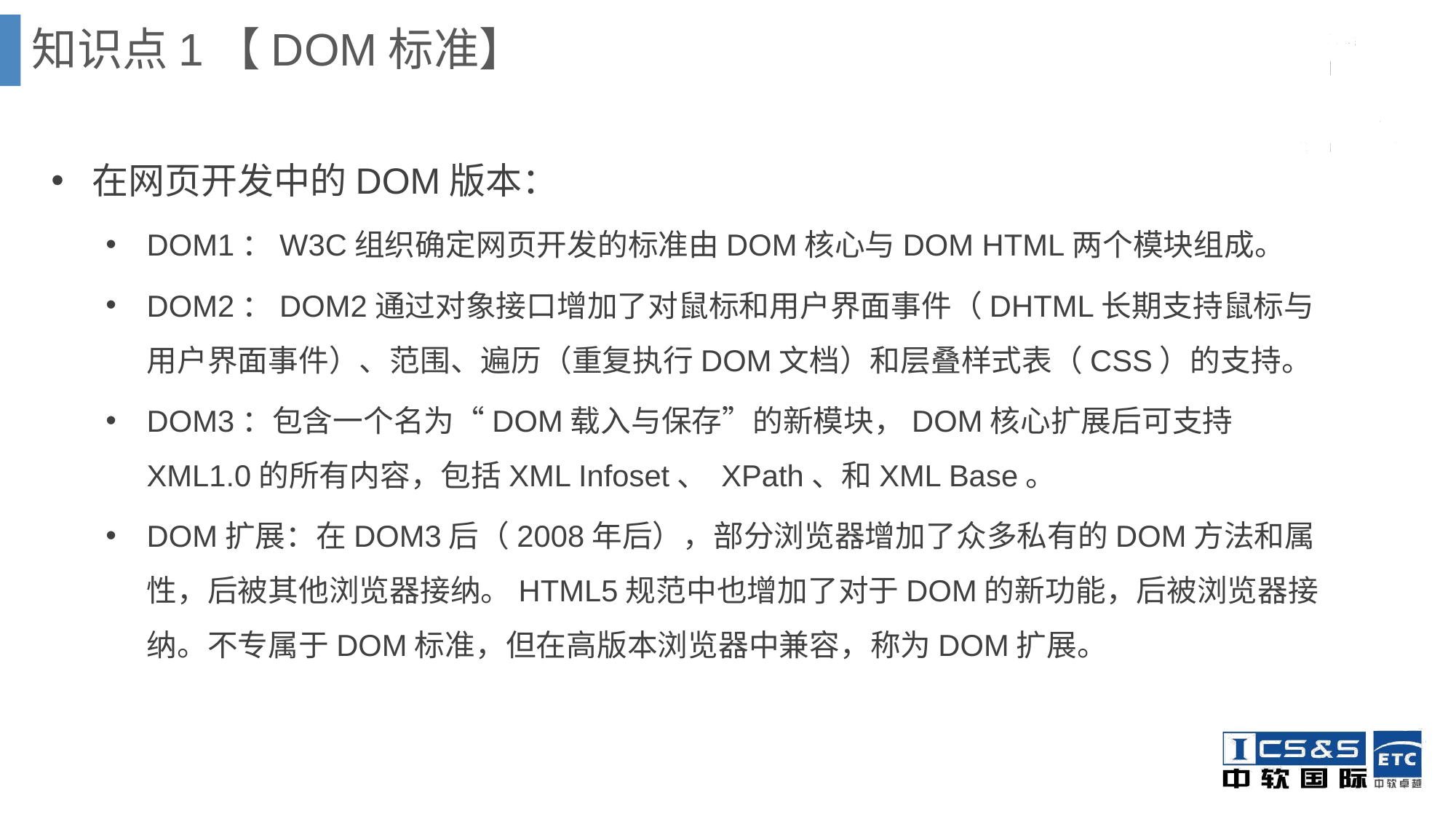

知识点1【DOM标准】
在网页开发中的DOM版本：
DOM1：W3C组织确定网页开发的标准由DOM核心与DOM HTML两个模块组成。
DOM2：DOM2通过对象接口增加了对鼠标和用户界面事件（DHTML长期支持鼠标与用户界面事件）、范围、遍历（重复执行DOM文档）和层叠样式表（CSS）的支持。
DOM3：包含一个名为“DOM载入与保存”的新模块，DOM核心扩展后可支持XML1.0的所有内容，包括XML Infoset、 XPath、和XML Base。
DOM扩展：在DOM3后（2008年后），部分浏览器增加了众多私有的DOM方法和属性，后被其他浏览器接纳。HTML5规范中也增加了对于DOM的新功能，后被浏览器接纳。不专属于DOM标准，但在高版本浏览器中兼容，称为DOM扩展。